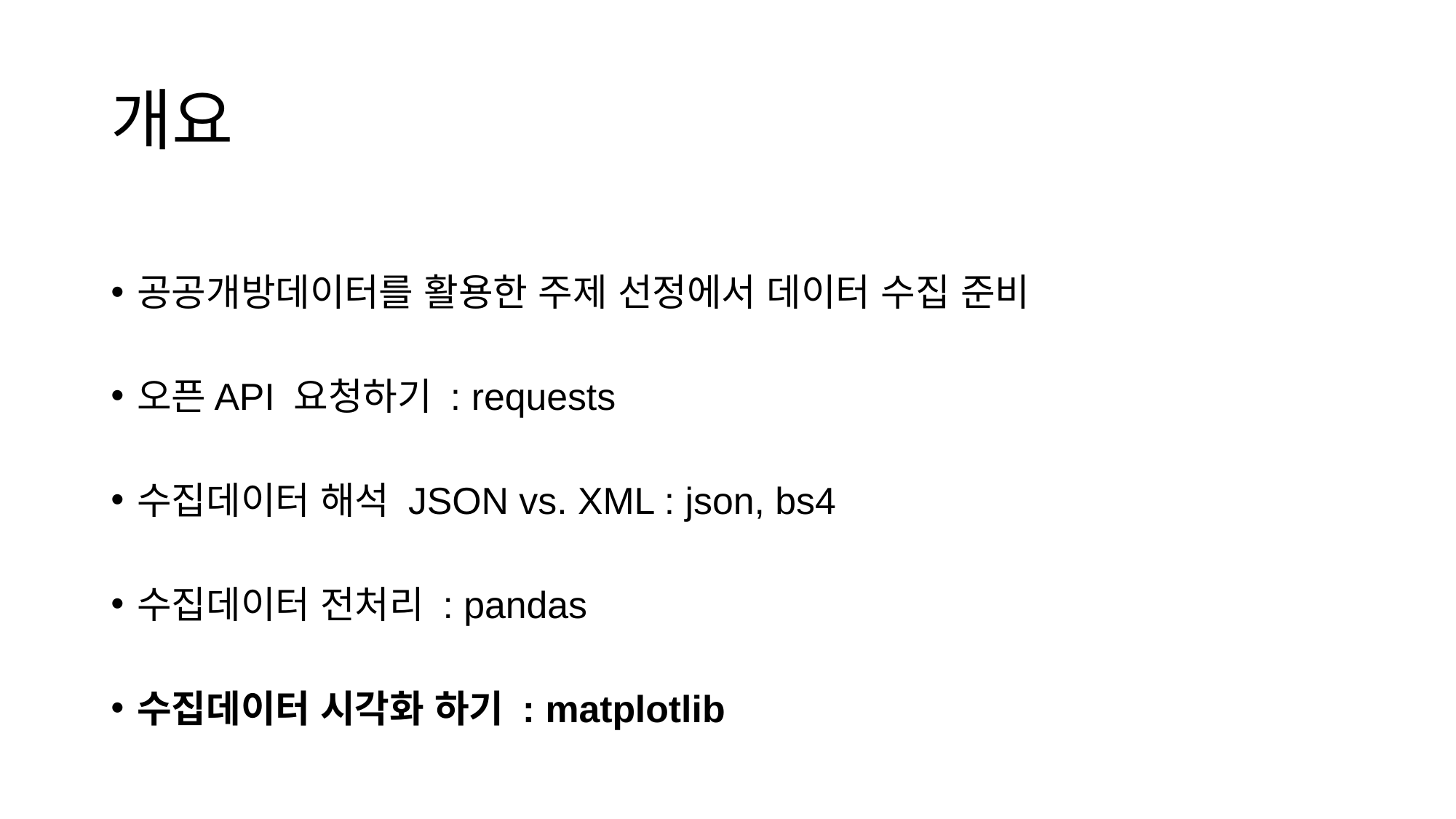

# 개요
공공개방데이터를 활용한 주제 선정에서 데이터 수집 준비
오픈API 요청하기 : requests
수집데이터 해석 JSON vs. XML : json, bs4
수집데이터 전처리 : pandas
수집데이터 시각화 하기 : matplotlib